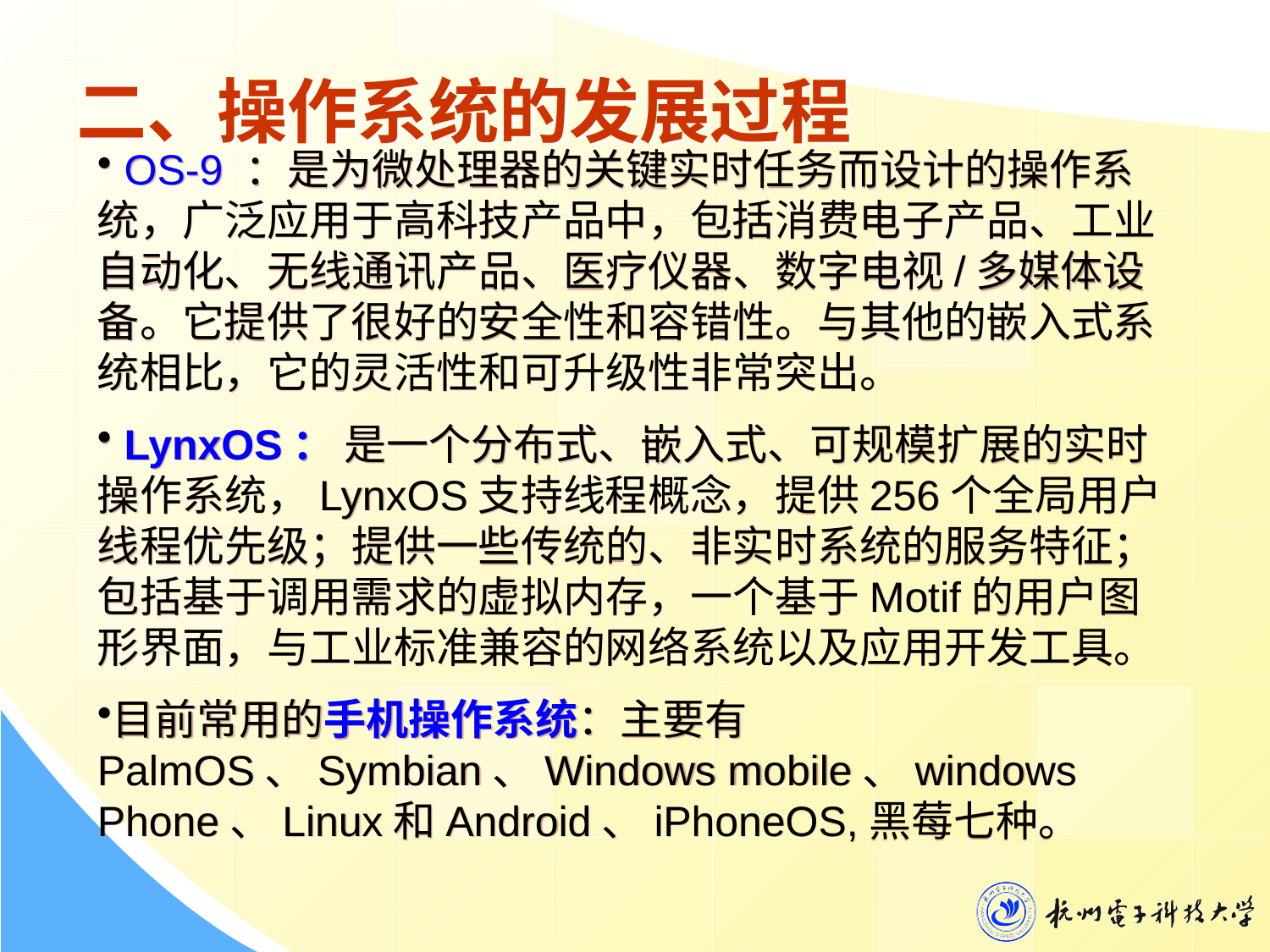

# 二、操作系统的发展过程
 OS-9 ：是为微处理器的关键实时任务而设计的操作系统，广泛应用于高科技产品中，包括消费电子产品、工业自动化、无线通讯产品、医疗仪器、数字电视/多媒体设备。它提供了很好的安全性和容错性。与其他的嵌入式系统相比，它的灵活性和可升级性非常突出。
 LynxOS： 是一个分布式、嵌入式、可规模扩展的实时操作系统，LynxOS支持线程概念，提供256个全局用户线程优先级；提供一些传统的、非实时系统的服务特征；包括基于调用需求的虚拟内存，一个基于Motif的用户图形界面，与工业标准兼容的网络系统以及应用开发工具。
目前常用的手机操作系统：主要有PalmOS、Symbian、Windows mobile、windows Phone、Linux和Android、iPhoneOS,黑莓七种。